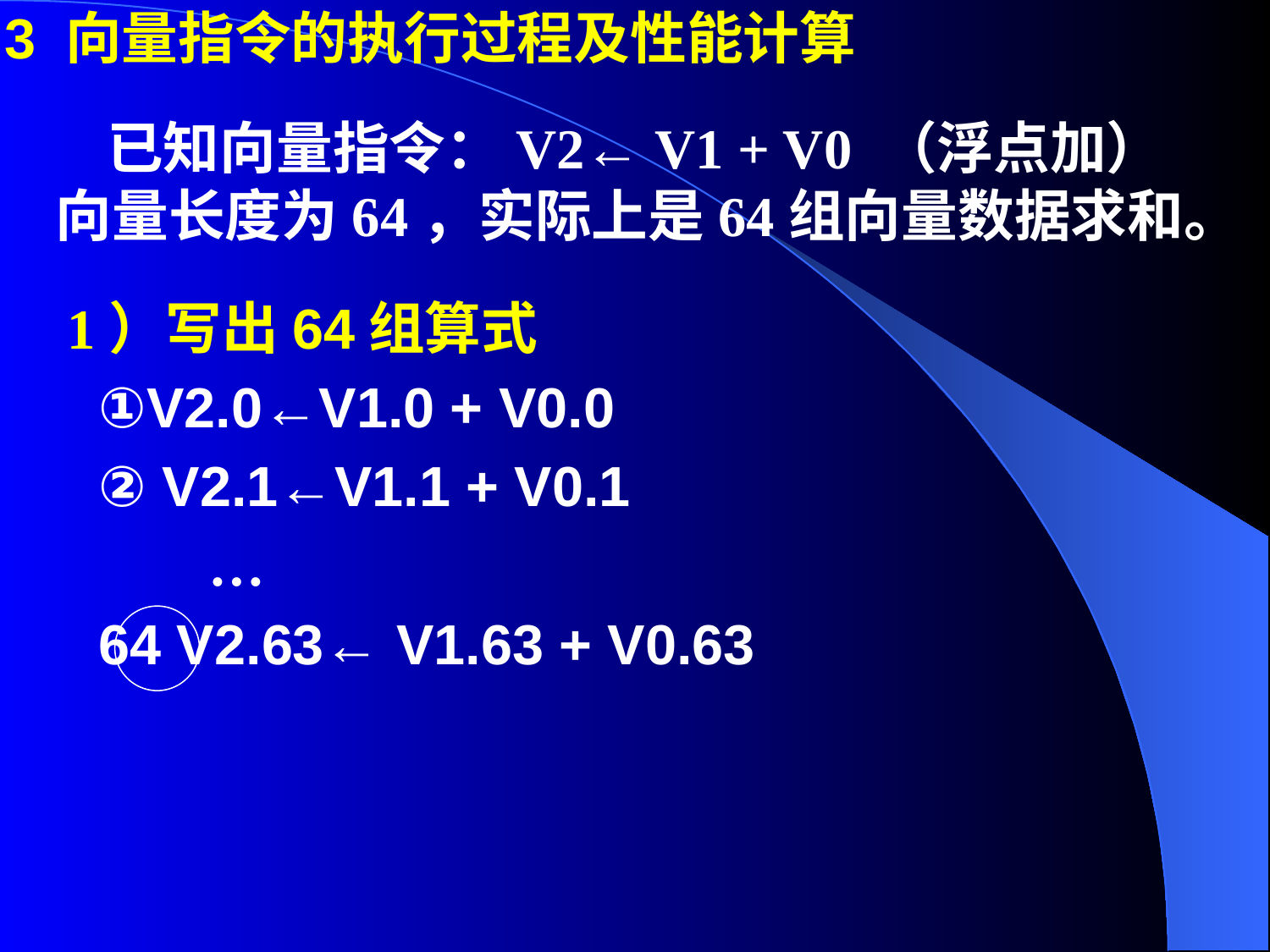

3 向量指令的执行过程及性能计算
已知向量指令：V2← V1 + V0 （浮点加）
 向量长度为64，实际上是64组向量数据求和。
1）写出64组算式
  ①V2.0←V1.0 + V0.0
  ② V2.1←V1.1 + V0.1
         …
  64 V2.63← V1.63 + V0.63

31